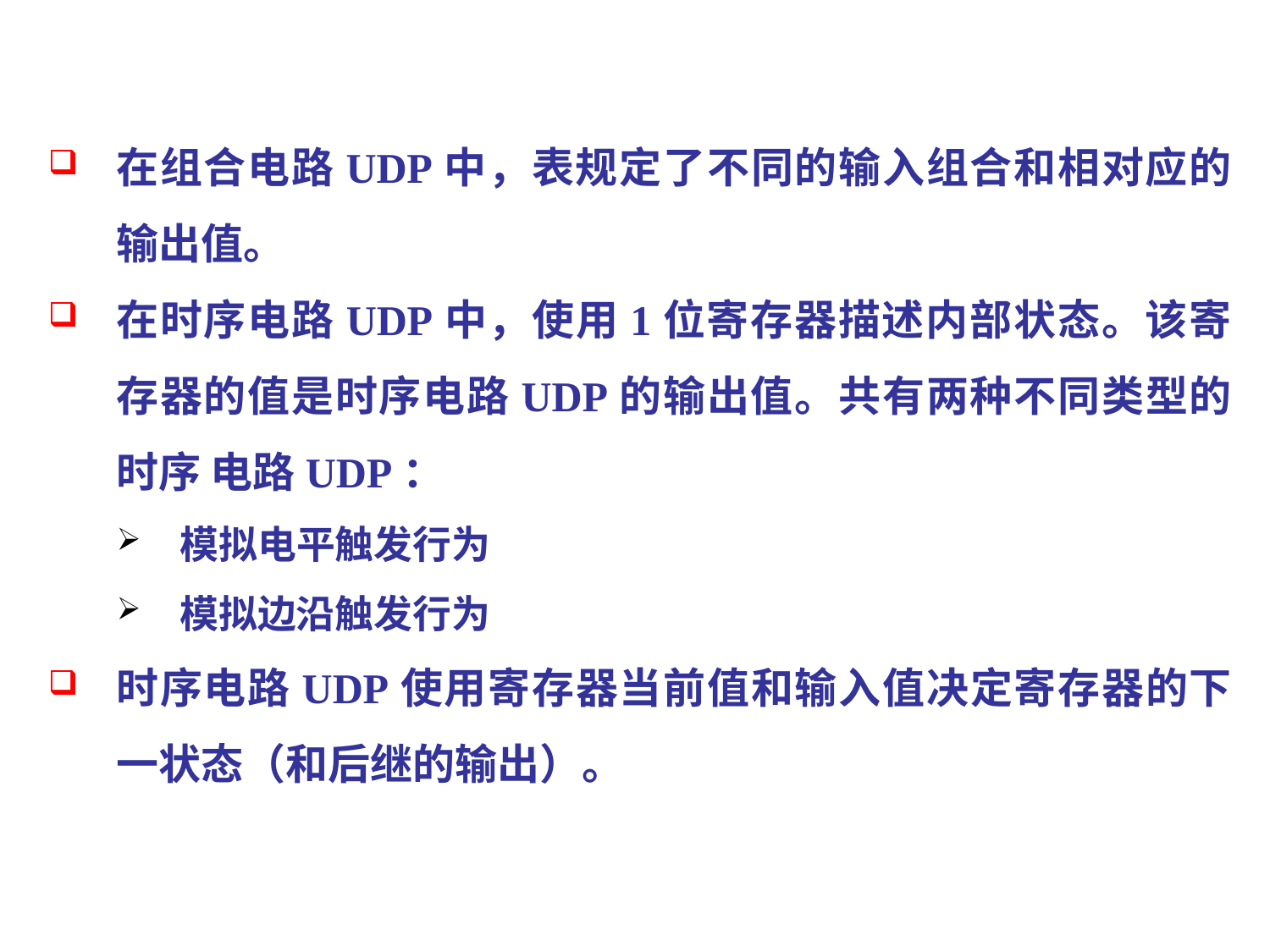

在组合电路UDP中，表规定了不同的输入组合和相对应的输出值。
在时序电路UDP中，使用1位寄存器描述内部状态。该寄存器的值是时序电路UDP的输出值。共有两种不同类型的时序 电路UDP：
模拟电平触发行为
模拟边沿触发行为
时序电路UDP使用寄存器当前值和输入值决定寄存器的下一状态（和后继的输出）。
56